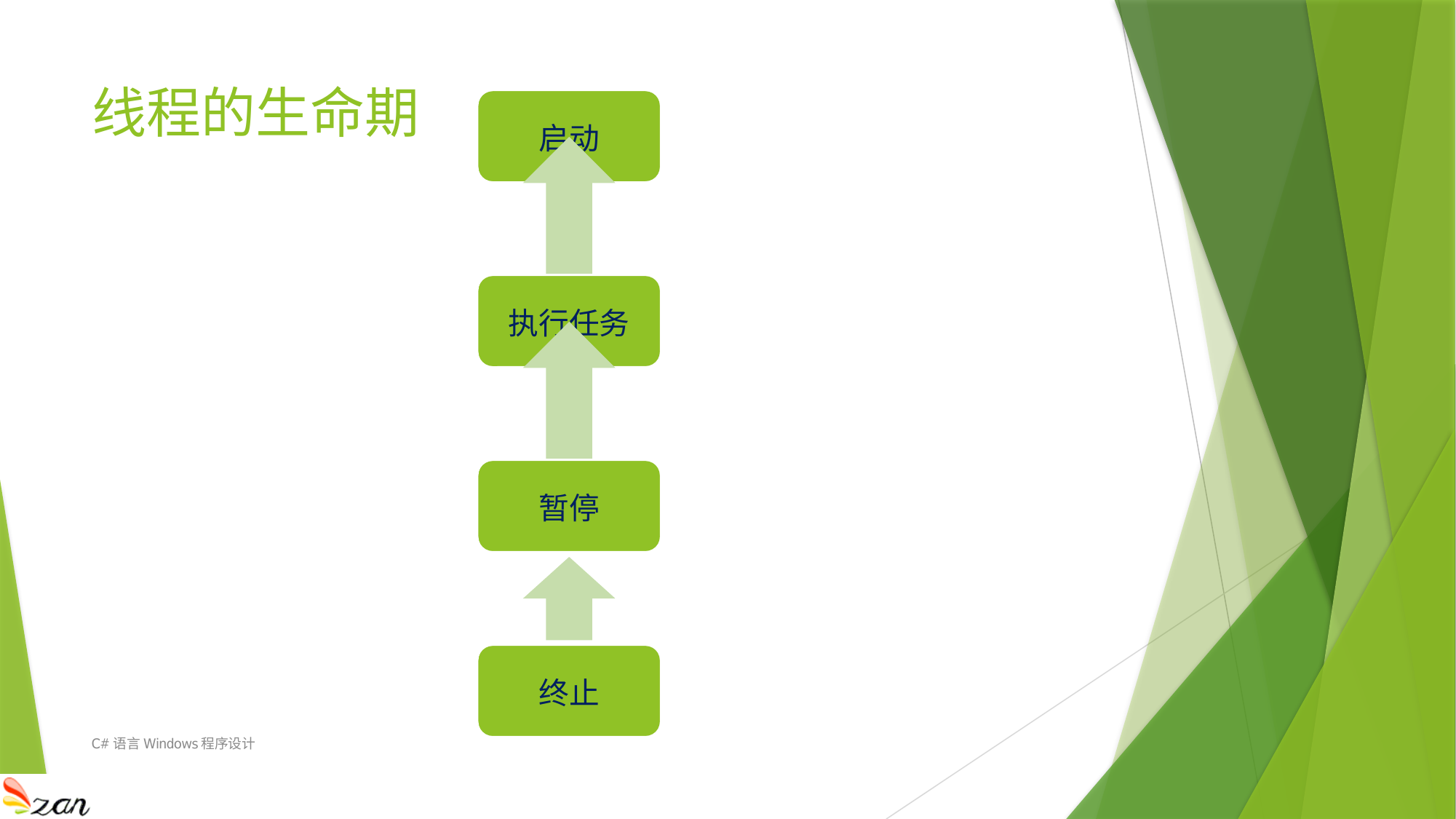

# 线程的生命期
启动
执行任务
暂停
终止
C#语言Windows程序设计